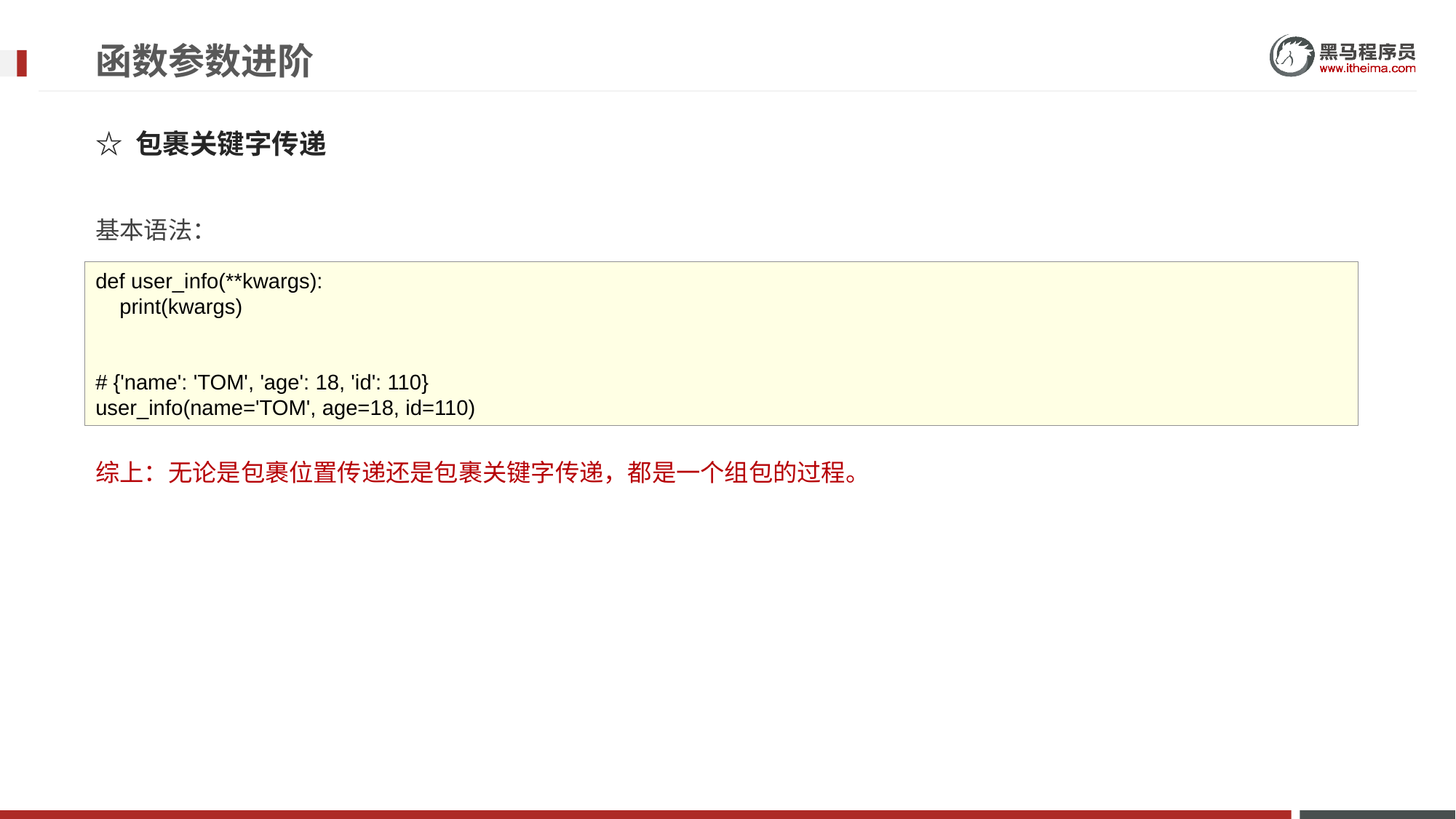

# 函数参数进阶
☆ 包裹关键字传递
基本语法：

综上：无论是包裹位置传递还是包裹关键字传递，都是一个组包的过程。
def user_info(**kwargs):
    print(kwargs)

# {'name': 'TOM', 'age': 18, 'id': 110}
user_info(name='TOM', age=18, id=110)